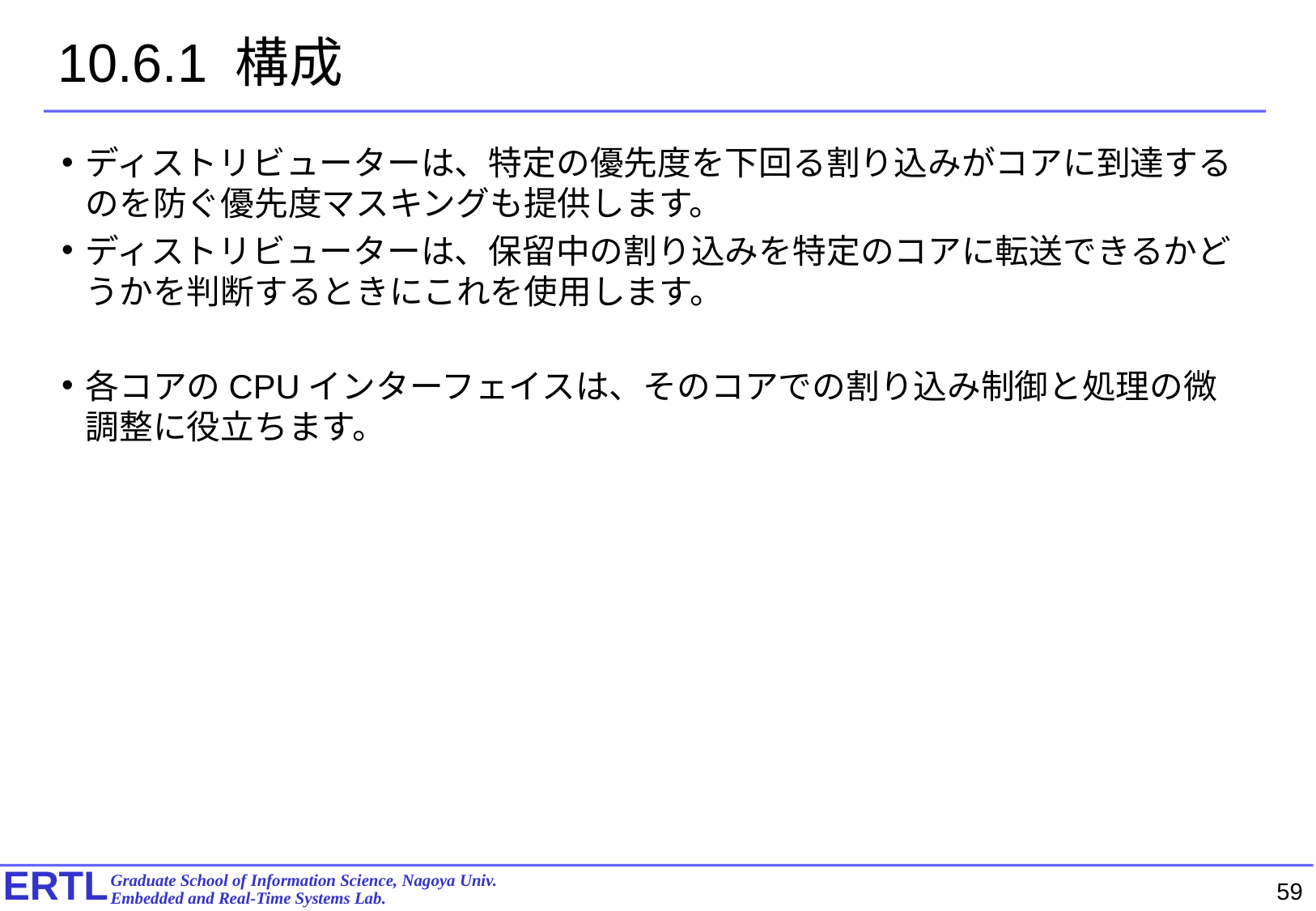

# 10.6.1 構成
ディストリビューターは、特定の優先度を下回る割り込みがコアに到達するのを防ぐ優先度マスキングも提供します。
ディストリビューターは、保留中の割り込みを特定のコアに転送できるかどうかを判断するときにこれを使用します。

各コアのCPUインターフェイスは、そのコアでの割り込み制御と処理の微調整に役立ちます。
59